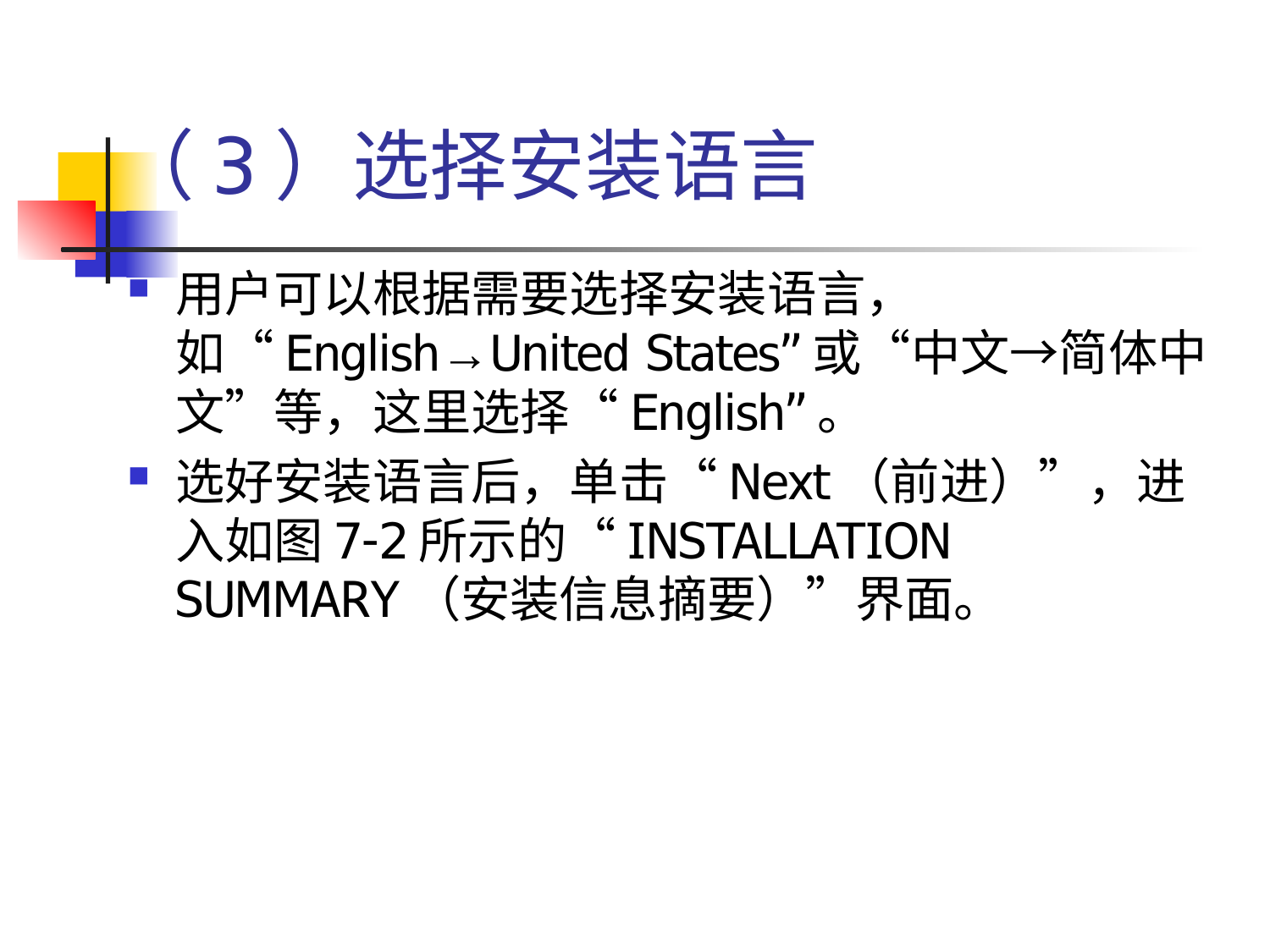

# （3）选择安装语言
用户可以根据需要选择安装语言，如“English→United States”或“中文→简体中文”等，这里选择“English”。
选好安装语言后，单击“Next（前进）”，进入如图7-2所示的“INSTALLATION SUMMARY（安装信息摘要）”界面。